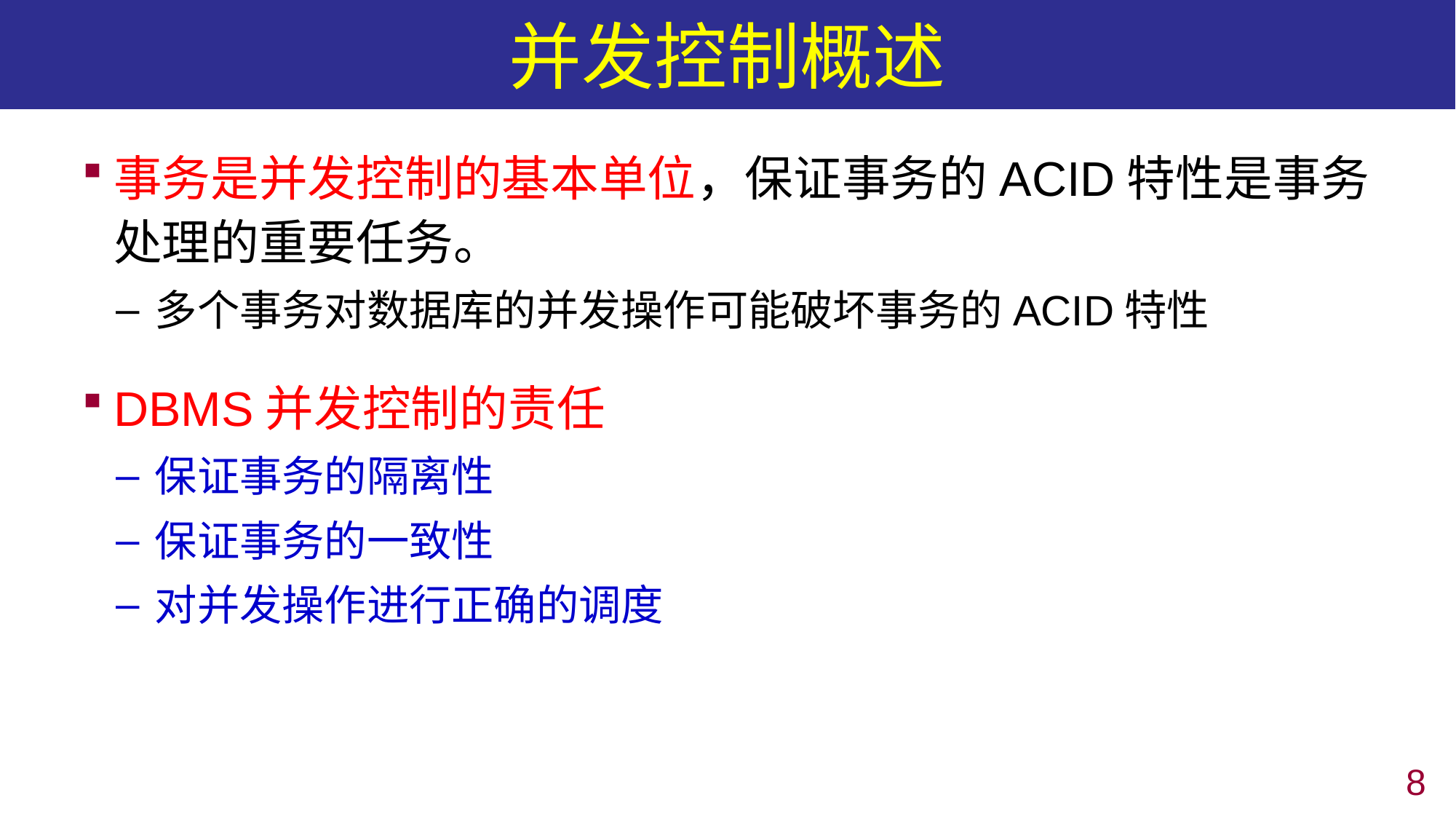

# 并发控制概述
事务是并发控制的基本单位，保证事务的ACID特性是事务处理的重要任务。
多个事务对数据库的并发操作可能破坏事务的ACID特性

DBMS并发控制的责任
保证事务的隔离性
保证事务的一致性
对并发操作进行正确的调度
8